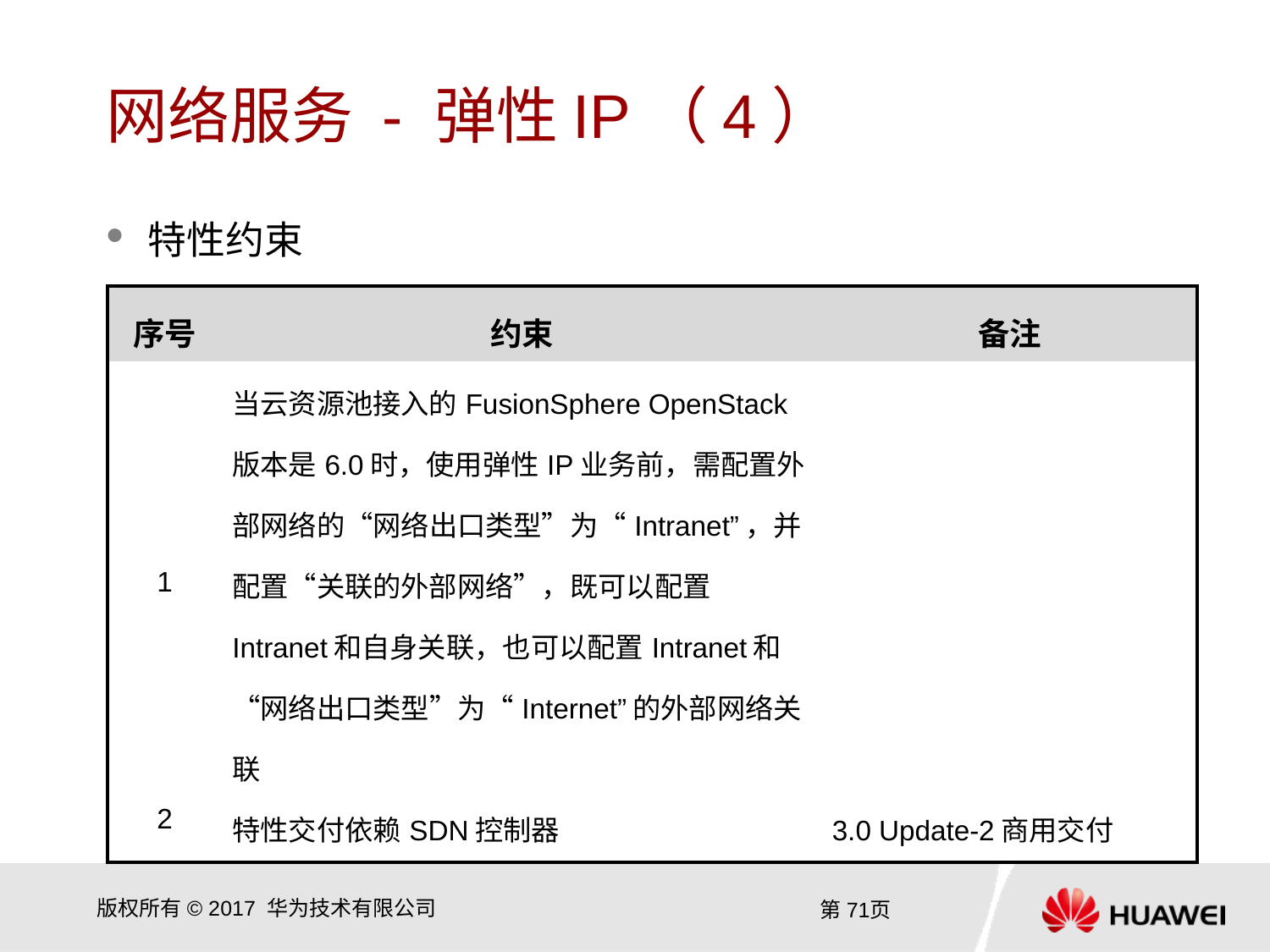

# 网络服务 - 弹性IP（4）
特性约束
| 序号 | 约束 | 备注 |
| --- | --- | --- |
| 1 | 当云资源池接入的FusionSphere OpenStack版本是6.0时，使用弹性IP业务前，需配置外部网络的“网络出口类型”为“Intranet”，并配置“关联的外部网络”，既可以配置Intranet和自身关联，也可以配置Intranet和“网络出口类型”为“Internet”的外部网络关联 |  |
| 2 | 特性交付依赖SDN控制器 | 3.0 Update-2商用交付 |